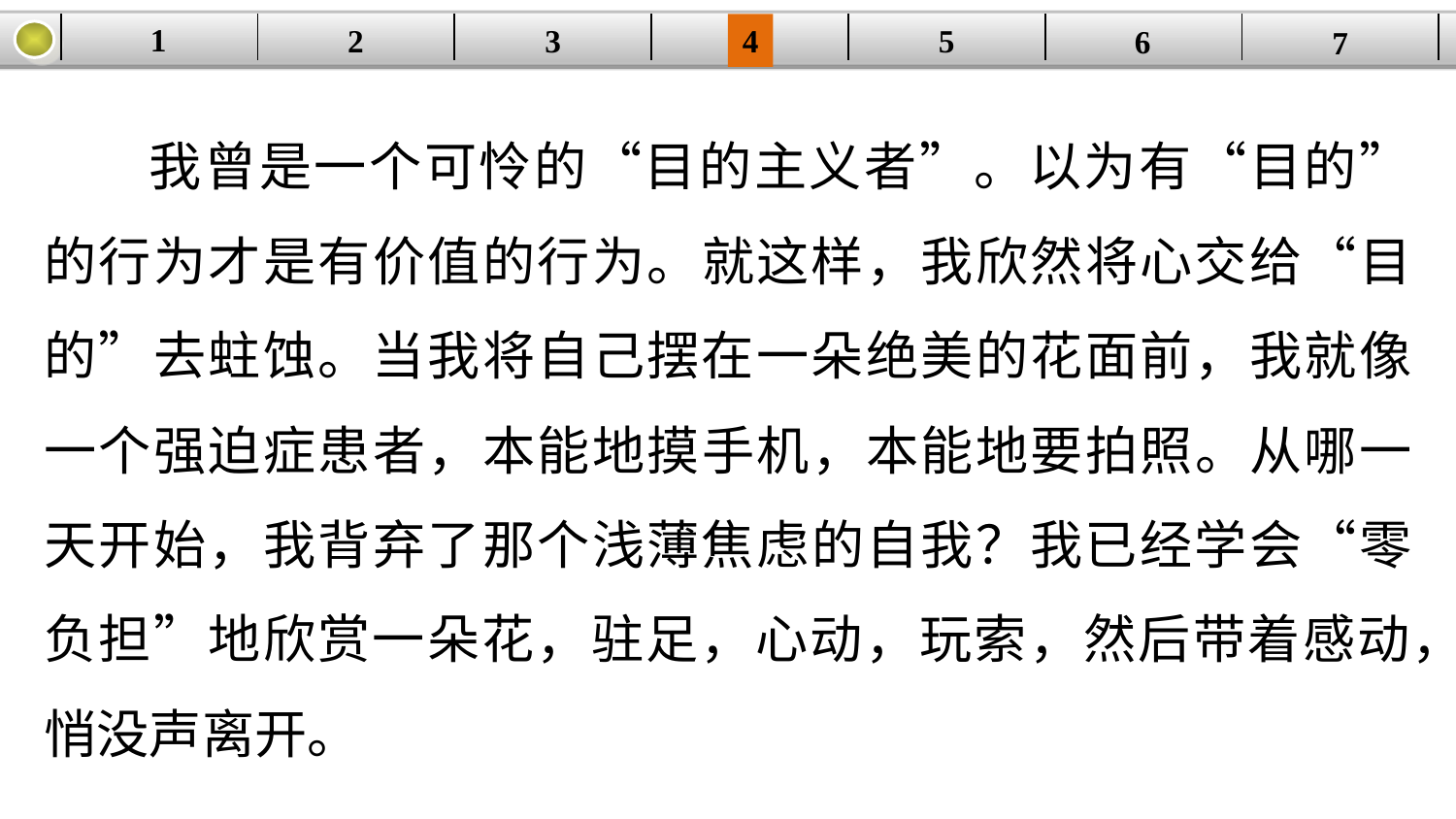

1
5
3
2
|  |  |  |  |  |  |  |
| --- | --- | --- | --- | --- | --- | --- |
4
6
7

我曾是一个可怜的“目的主义者”。以为有“目的”的行为才是有价值的行为。就这样，我欣然将心交给“目的”去蛀蚀。当我将自己摆在一朵绝美的花面前，我就像一个强迫症患者，本能地摸手机，本能地要拍照。从哪一天开始，我背弃了那个浅薄焦虑的自我？我已经学会“零负担”地欣赏一朵花，驻足，心动，玩索，然后带着感动，悄没声离开。